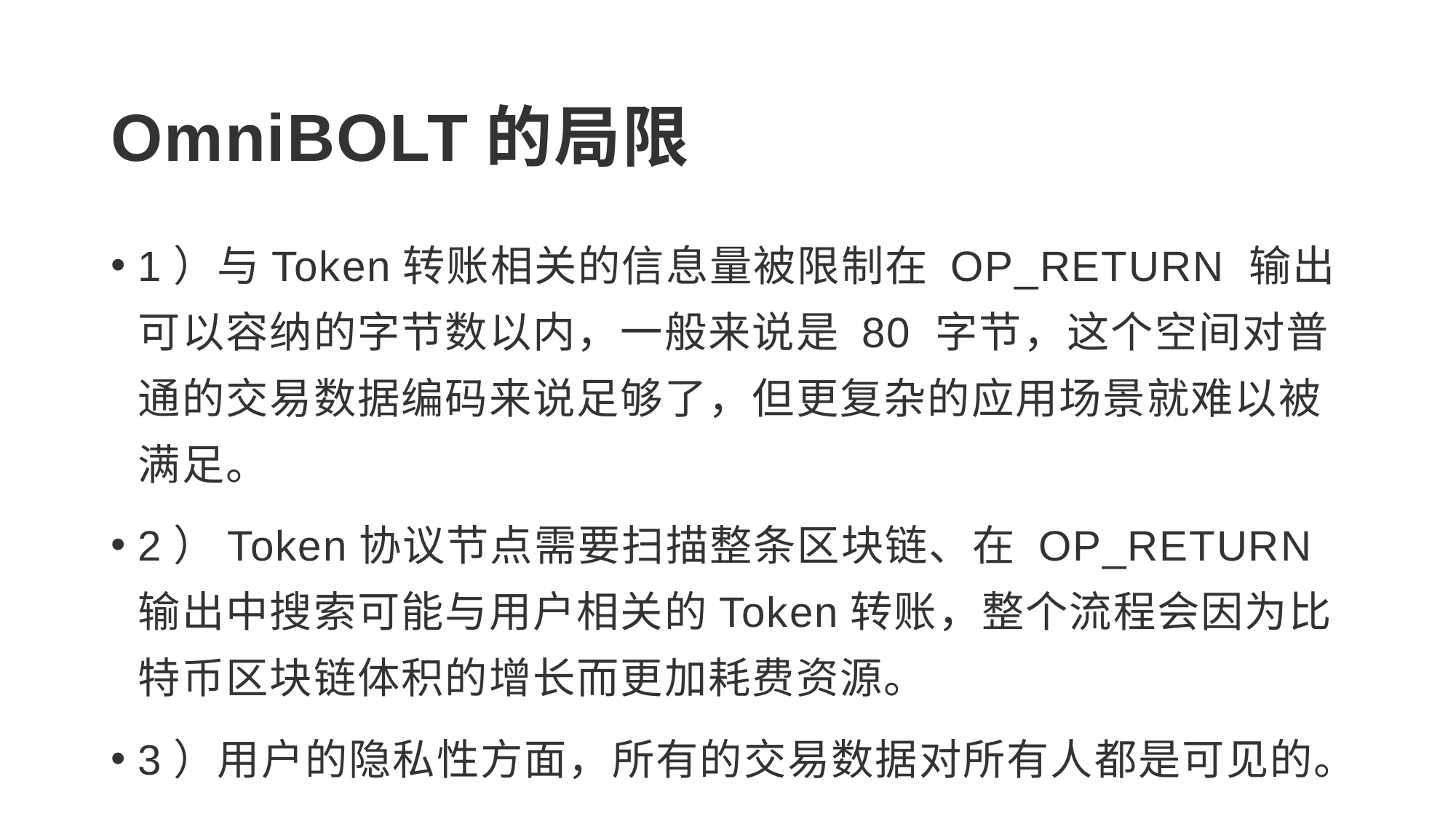

# OmniBOLT的局限
1）与Token转账相关的信息量被限制在 OP_RETURN 输出可以容纳的字节数以内，一般来说是 80 字节，这个空间对普通的交易数据编码来说足够了，但更复杂的应用场景就难以被满足。
2）Token协议节点需要扫描整条区块链、在 OP_RETURN 输出中搜索可能与用户相关的Token转账，整个流程会因为比特币区块链体积的增长而更加耗费资源。
3）用户的隐私性方面，所有的交易数据对所有人都是可见的。